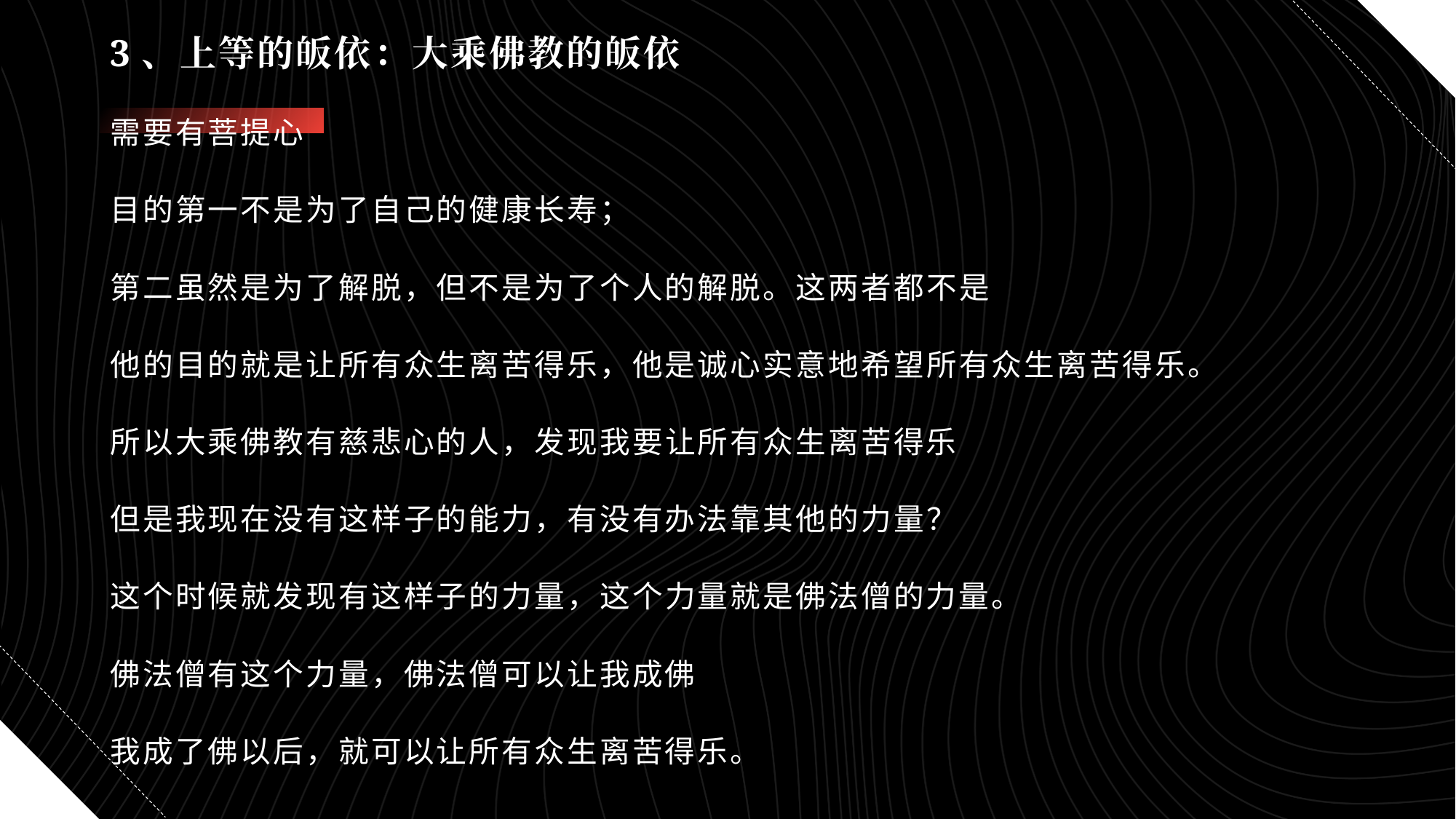

# 3、上等的皈依：大乘佛教的皈依
需要有菩提心
目的第一不是为了自己的健康长寿；
第二虽然是为了解脱，但不是为了个人的解脱。这两者都不是
他的目的就是让所有众生离苦得乐，他是诚心实意地希望所有众生离苦得乐。
所以大乘佛教有慈悲心的人，发现我要让所有众生离苦得乐
但是我现在没有这样子的能力，有没有办法靠其他的力量？
这个时候就发现有这样子的力量，这个力量就是佛法僧的力量。
佛法僧有这个力量，佛法僧可以让我成佛
我成了佛以后，就可以让所有众生离苦得乐。